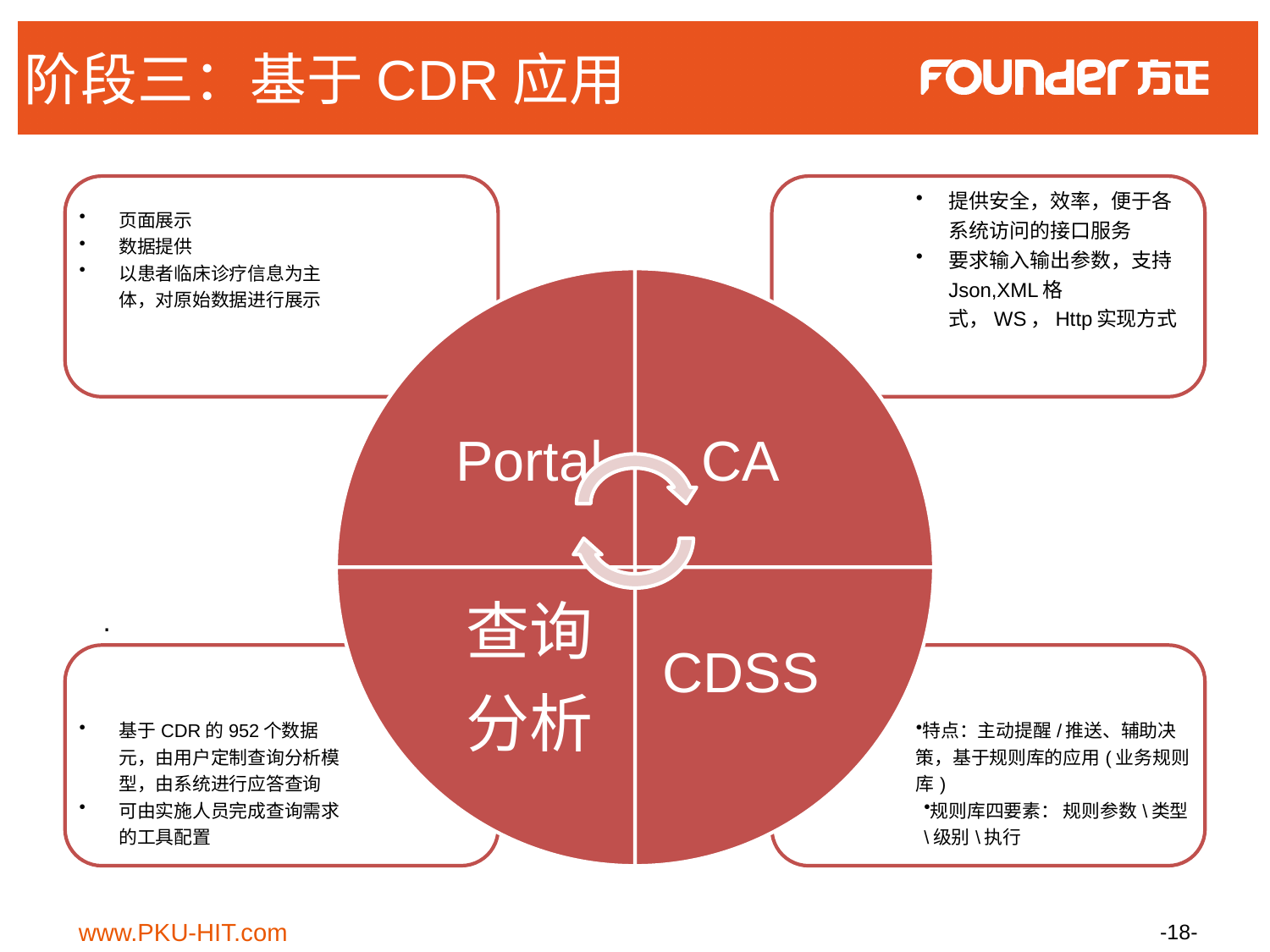

阶段三：基于CDR应用
Portal
页面展示
CDSS
特点：主动提醒/推送、辅助决策，基于规则库的应用(业务规则库)
查询分析
基于CDR的952个数据元，由用户定制查询分析模型，由系统进行应答查询
规则库四要素： 规则参数\类型\级别\执行
可由实施人员完成查询需求的工具配置
数据提供
以患者临床诊疗信息为主体，对原始数据进行展示
CA
提供安全，效率，便于各系统访问的接口服务
要求输入输出参数，支持Json,XML格式，WS，Http实现方式
展示
CDSS
.